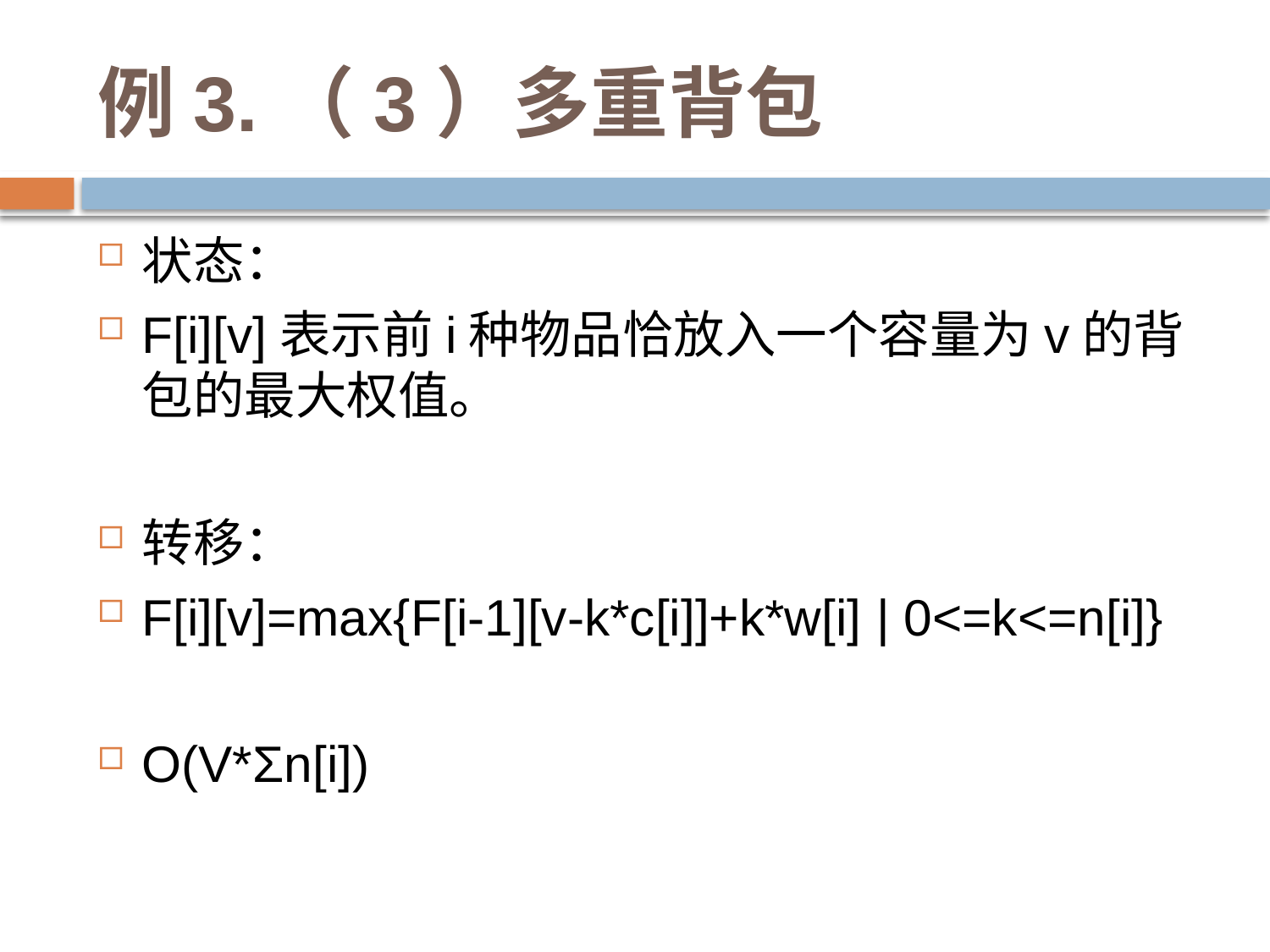

# 例3.（3）多重背包
状态：
F[i][v]表示前i种物品恰放入一个容量为v的背包的最大权值。

转移：
F[i][v]=max{F[i-1][v-k*c[i]]+k*w[i] | 0<=k<=n[i]}

O(V*Σn[i])